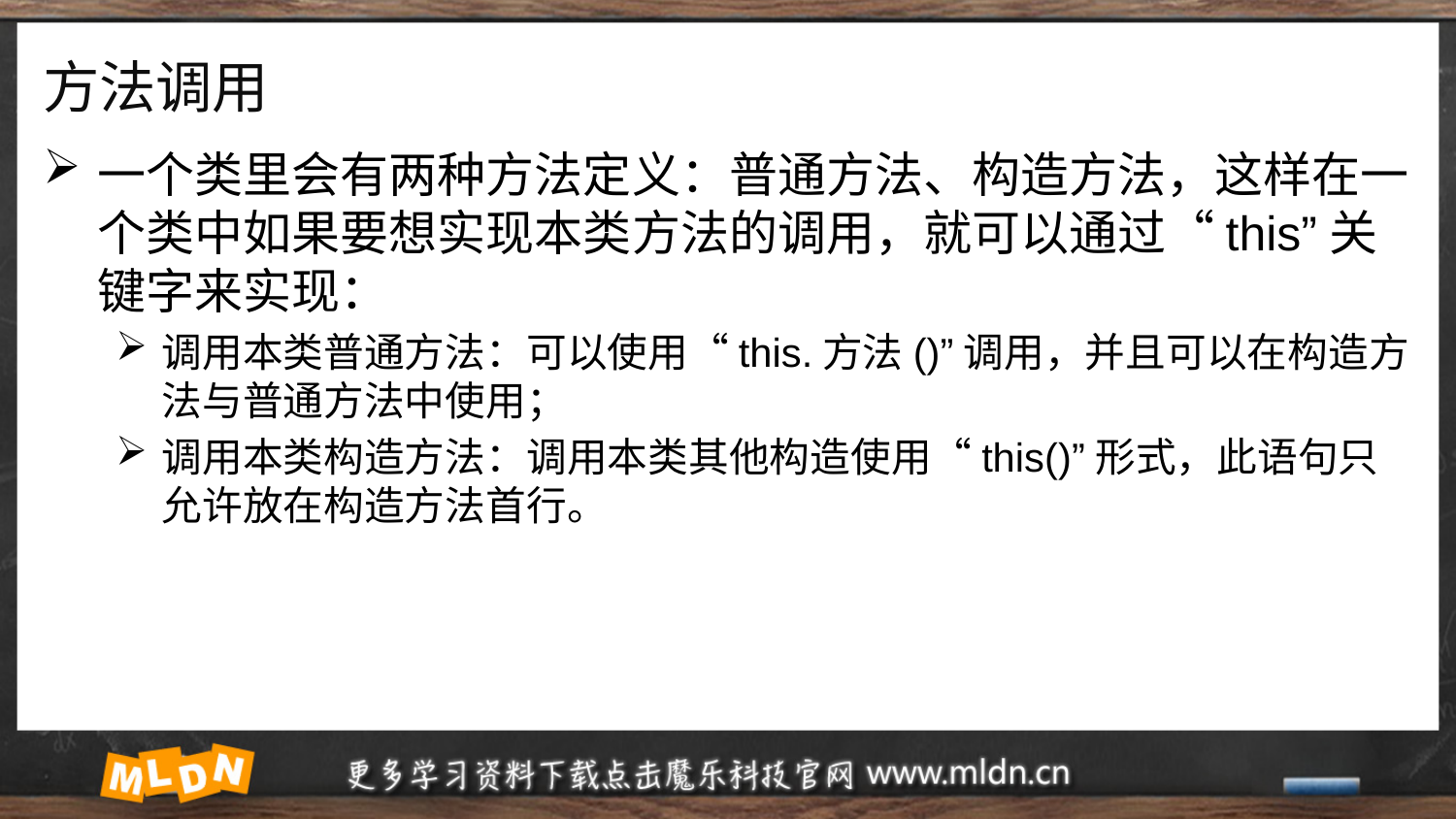

# 方法调用
一个类里会有两种方法定义：普通方法、构造方法，这样在一个类中如果要想实现本类方法的调用，就可以通过“this”关键字来实现：
调用本类普通方法：可以使用“this.方法()”调用，并且可以在构造方法与普通方法中使用；
调用本类构造方法：调用本类其他构造使用“this()”形式，此语句只允许放在构造方法首行。